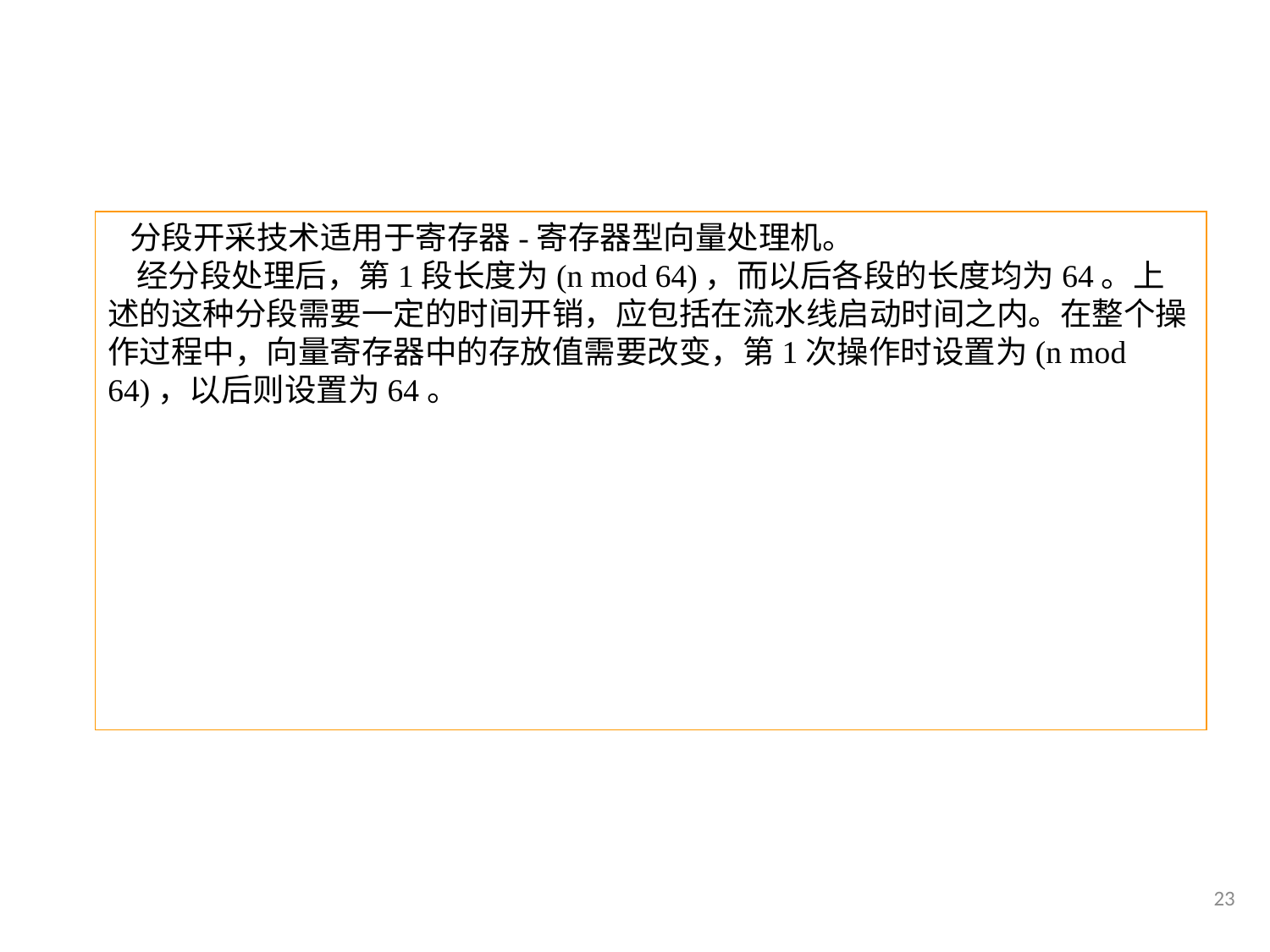

分段开采技术适用于寄存器-寄存器型向量处理机。
    经分段处理后，第1段长度为(n mod 64)，而以后各段的长度均为64。上述的这种分段需要一定的时间开销，应包括在流水线启动时间之内。在整个操作过程中，向量寄存器中的存放值需要改变，第1次操作时设置为(n mod 64)，以后则设置为64。
23